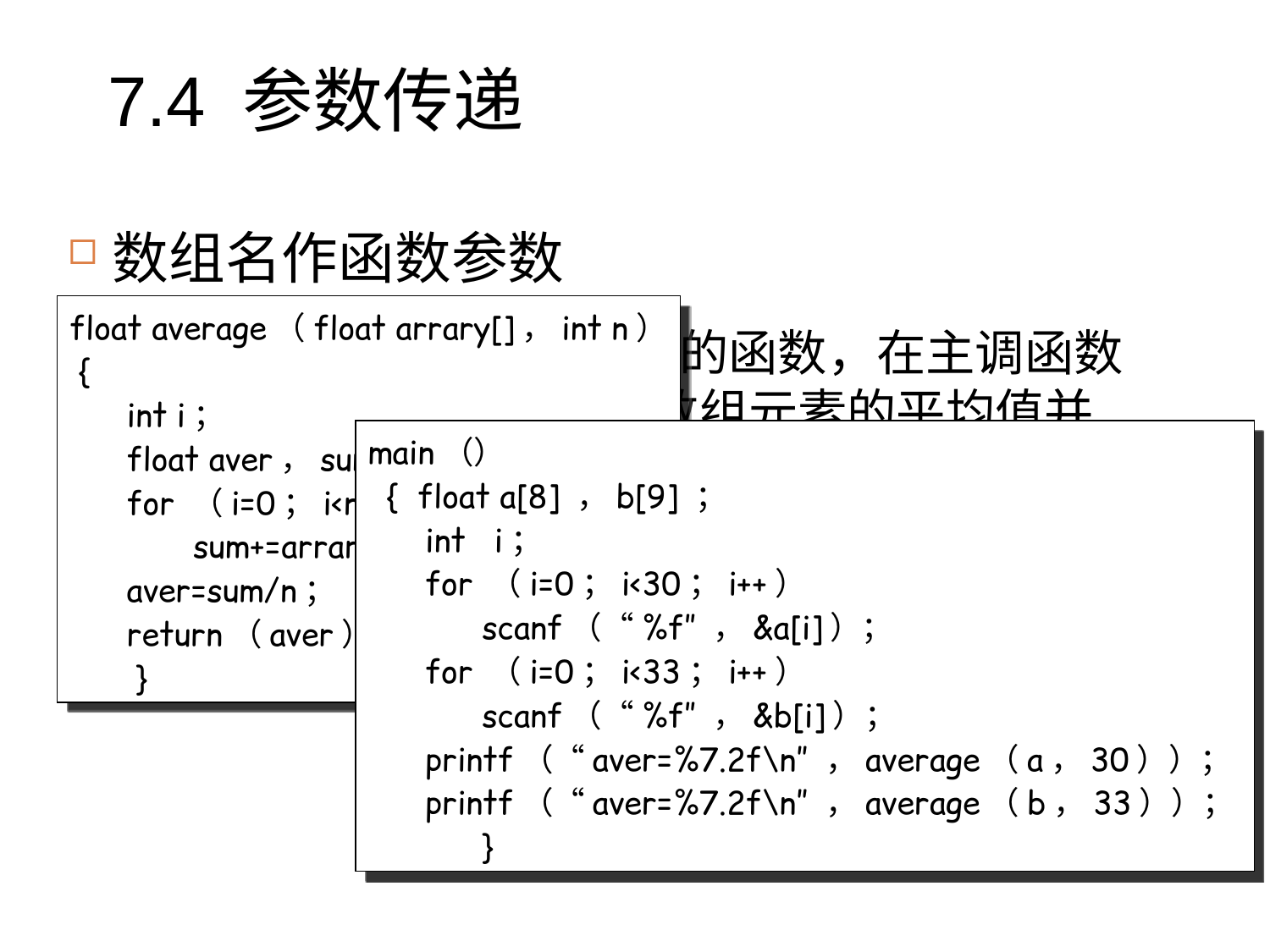

# 7.4 参数传递
数组名作函数参数
例17：编写计算平均值的函数，在主调函数中分别计算两个浮点数数组元素的平均值并输出

float average（float arrary[]，int n）
 {
      int i；
      float aver，sum=0.0；
      for （i=0；i<n；i++）
             sum+=arrary[i] ；
      aver=sum/n；
      return（aver）；
       }
main（）
  {  float a[8] ，b[9] ；
      int   i；
      for （i=0；i<30；i++）
            scanf（“%f” ，&a[i]）；
      for （i=0；i<33；i++）
            scanf（“%f” ，&b[i]）；
      printf（“aver=%7.2f\n” ，average（a，30））；
      printf（“aver=%7.2f\n” ，average（b，33））；
            }